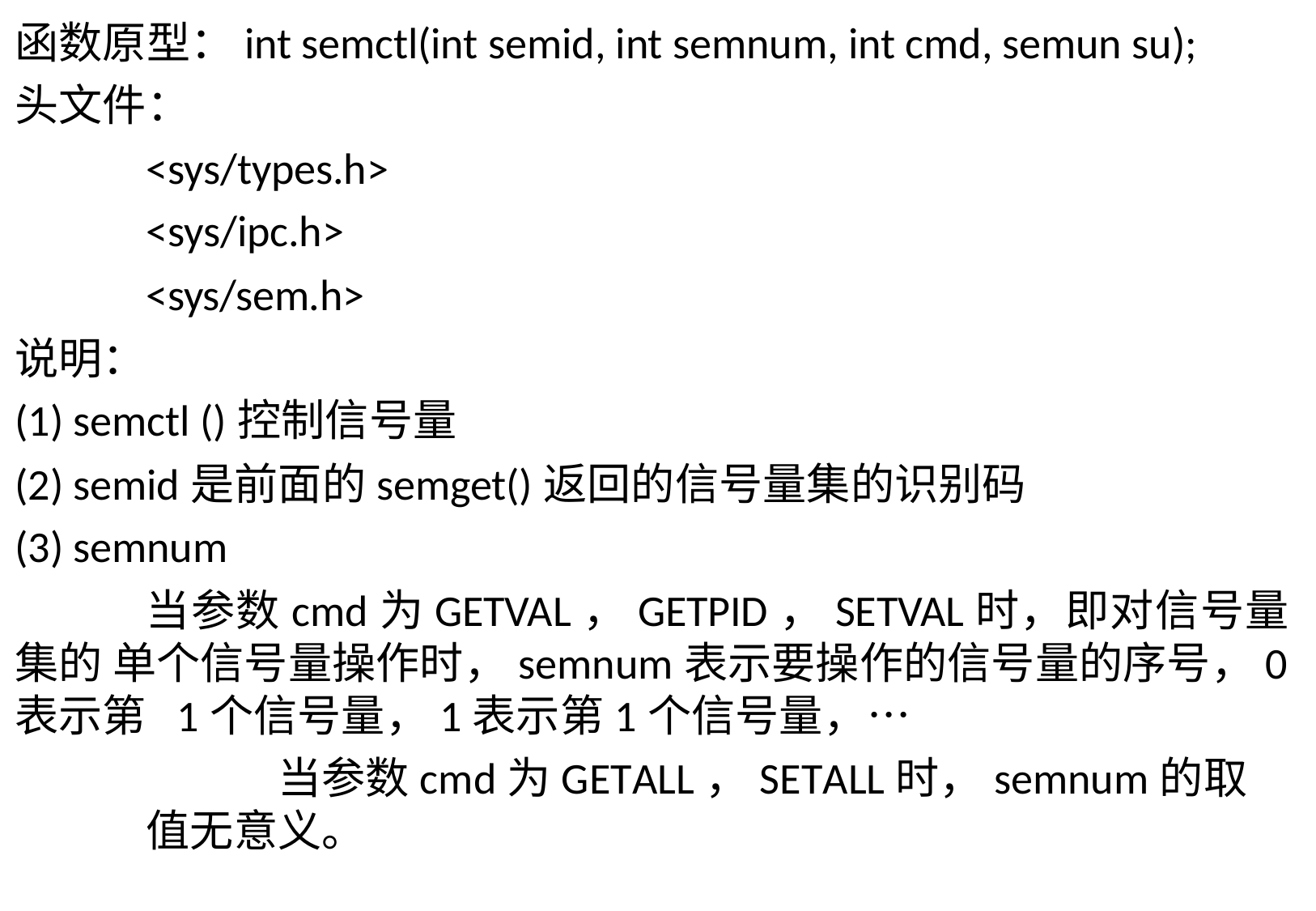

函数原型：int semctl(int semid, int semnum, int cmd, semun su);
头文件：
<sys/types.h>
<sys/ipc.h>
<sys/sem.h>
说明：
semctl ()控制信号量
semid是前面的semget()返回的信号量集的识别码
semnum
当参数cmd为GETVAL，GETPID，SETVAL时，即对信号量集的 单个信号量操作时，semnum表示要操作的信号量的序号，0表示第  1个信号量，1表示第1个信号量，…
当参数cmd为GETALL，SETALL时，semnum的取值无意义。